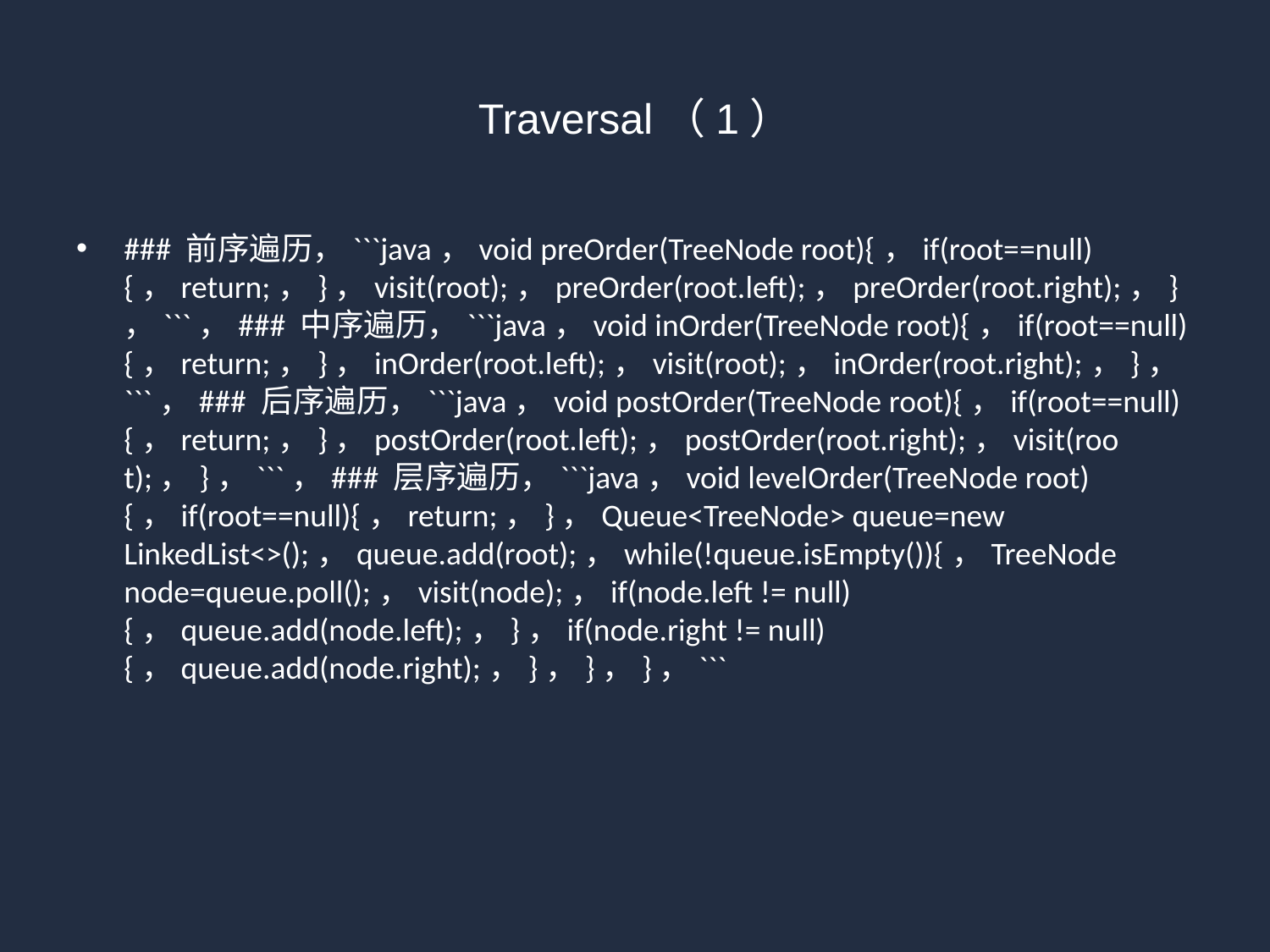

# Traversal（1）
### 前序遍历，```java，void preOrder(TreeNode root){，if(root==null){，return;，}，visit(root);，preOrder(root.left);，preOrder(root.right);，}，```，### 中序遍历，```java，void inOrder(TreeNode root){，if(root==null){，return;，}，inOrder(root.left);，visit(root);，inOrder(root.right);，}，```，### 后序遍历，```java，void postOrder(TreeNode root){，if(root==null){，return;，}，postOrder(root.left);，postOrder(root.right);，visit(root);，}，```，### 层序遍历，```java，void levelOrder(TreeNode root){，if(root==null){，return;，}，Queue<TreeNode> queue=new LinkedList<>();，queue.add(root);，while(!queue.isEmpty()){，TreeNode node=queue.poll();，visit(node);，if(node.left != null) {，queue.add(node.left);，}，if(node.right != null) {，queue.add(node.right);，}，}，}，```